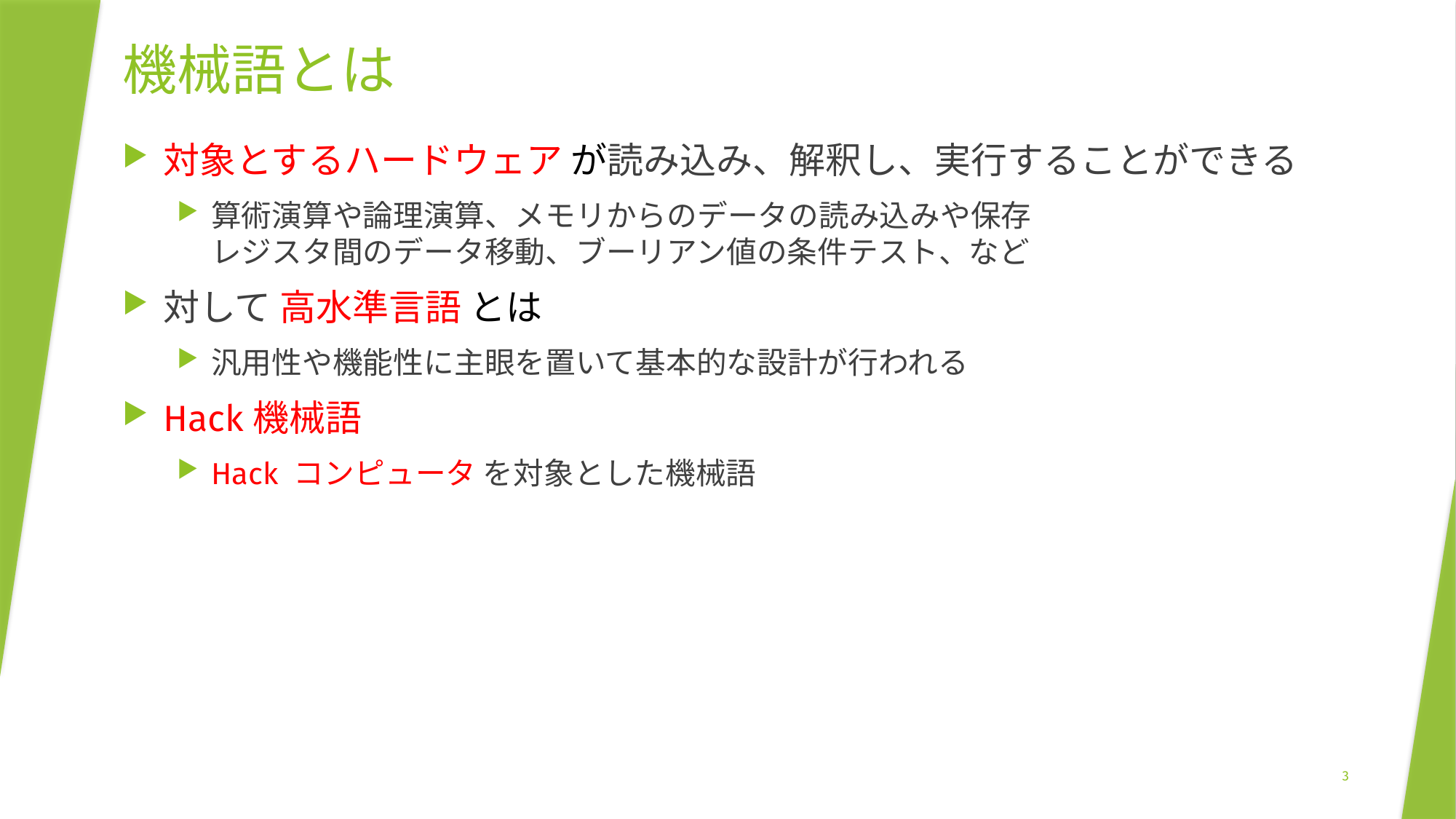

# 機械語とは
対象とするハードウェア が読み込み、解釈し、実行することができる
算術演算や論理演算、メモリからのデータの読み込みや保存
レジスタ間のデータ移動、ブーリアン値の条件テスト、など
対して 高水準言語 とは
汎用性や機能性に主眼を置いて基本的な設計が行われる
Hack機械語
Hack コンピュータ を対象とした機械語

3